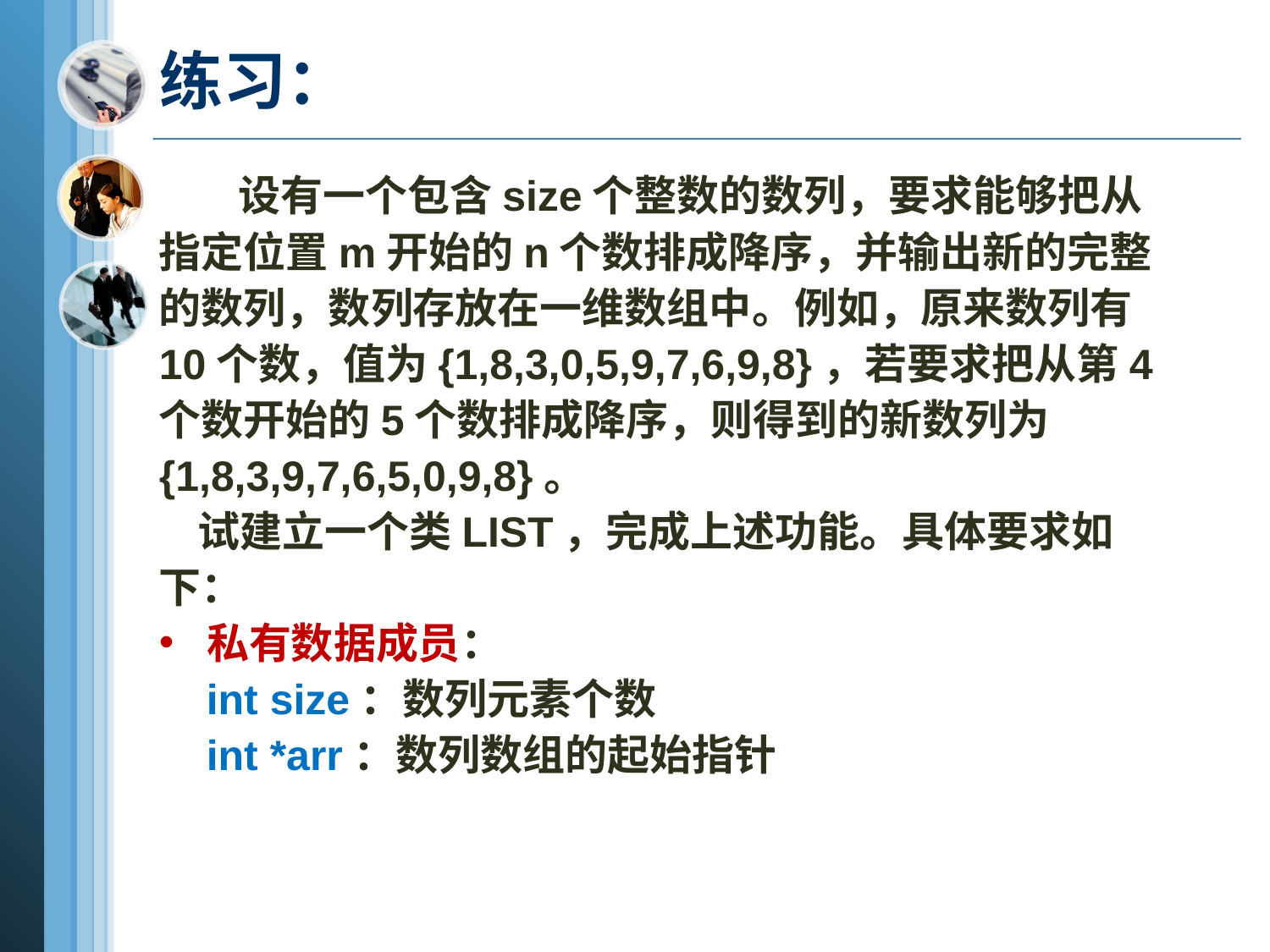

# 练习：
      设有一个包含size个整数的数列，要求能够把从指定位置m开始的n个数排成降序，并输出新的完整的数列，数列存放在一维数组中。例如，原来数列有10个数，值为{1,8,3,0,5,9,7,6,9,8}，若要求把从第4个数开始的5个数排成降序，则得到的新数列为{1,8,3,9,7,6,5,0,9,8}。
   试建立一个类LIST，完成上述功能。具体要求如下：
私有数据成员：
    int size：数列元素个数
    int *arr：数列数组的起始指针